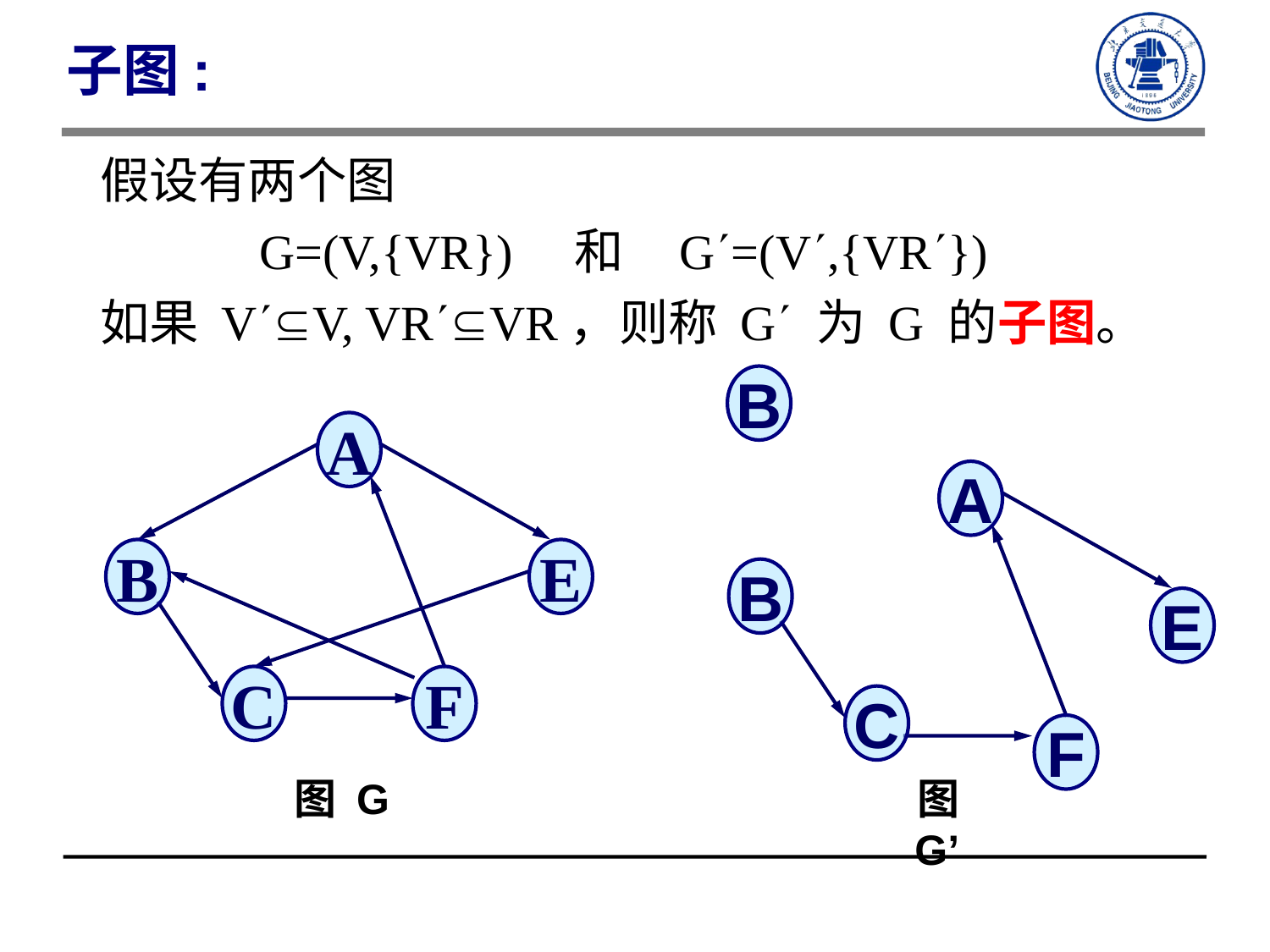

子图:
假设有两个图
             G=(V,{VR})    和    G′=(V′,{VR′})
如果 V′⊆V, VR′⊆VR，则称 G′ 为 G 的子图。
B
A

B
E

C
F

图 G’
A

B
E

C
F

图 G